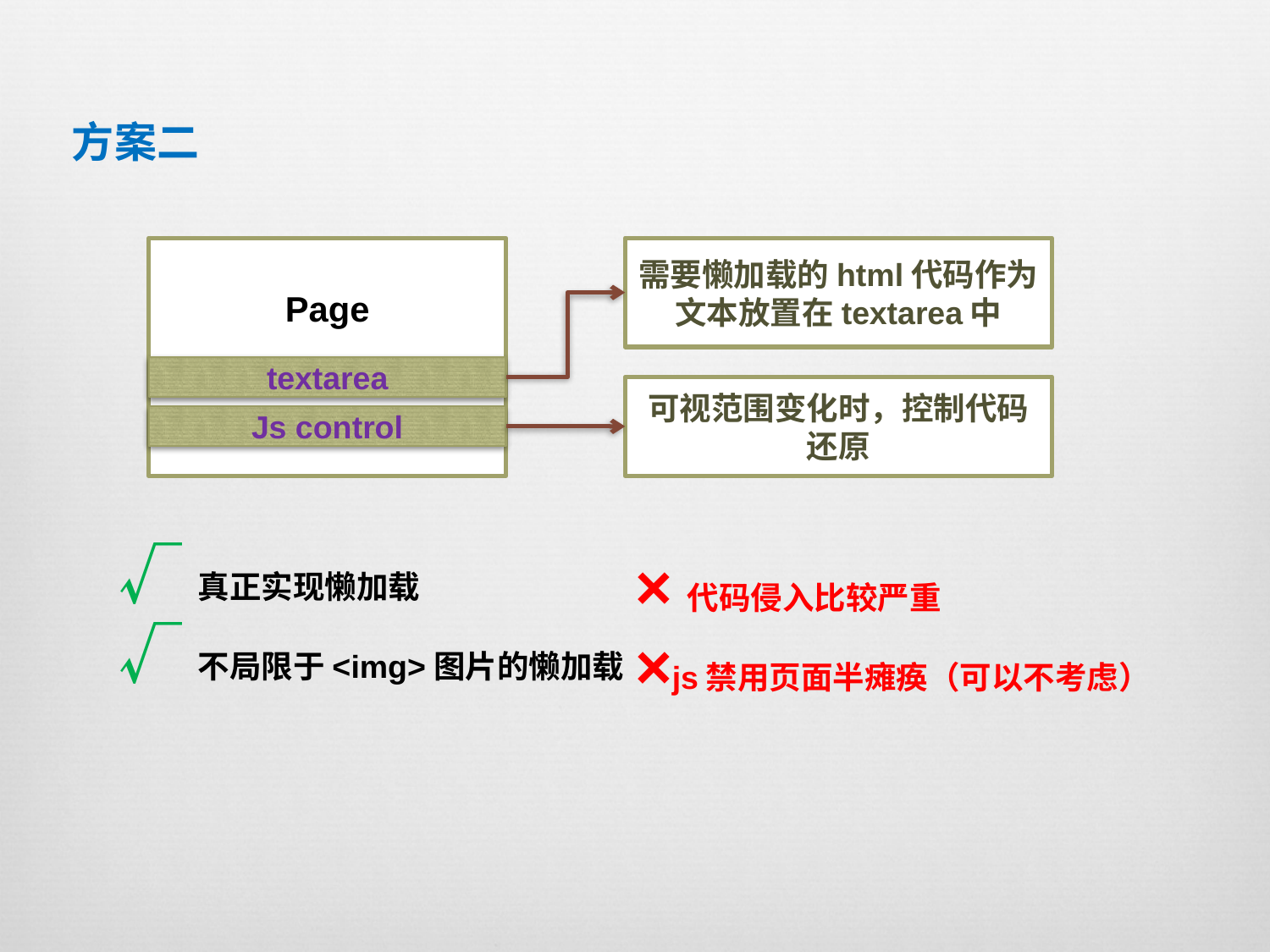

方案二

Page
需要懒加载的html代码作为文本放置在textarea中
textarea
可视范围变化时，控制代码还原
Js control
√真正实现懒加载
×代码侵入比较严重
√不局限于<img>图片的懒加载
×js禁用页面半瘫痪（可以不考虑）